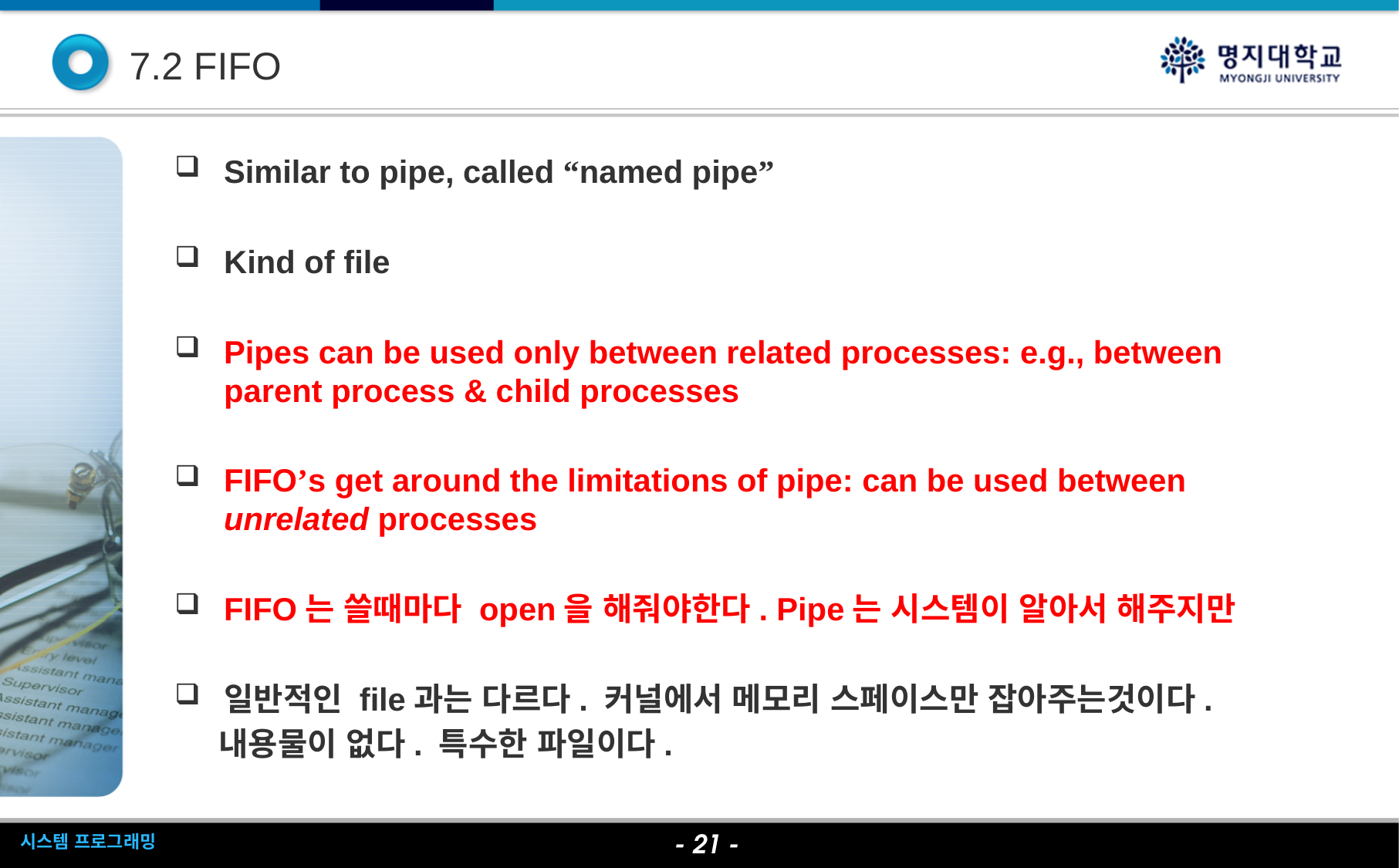

7.2 FIFO
Similar to pipe, called “named pipe”

Kind of file

Pipes can be used only between related processes: e.g., between parent process & child processes

FIFO’s get around the limitations of pipe: can be used between unrelated processes

FIFO는 쓸때마다 open을 해줘야한다. Pipe는 시스템이 알아서 해주지만

일반적인 file과는 다르다. 커널에서 메모리 스페이스만 잡아주는것이다.
    내용물이 없다. 특수한 파일이다.
- 21 -